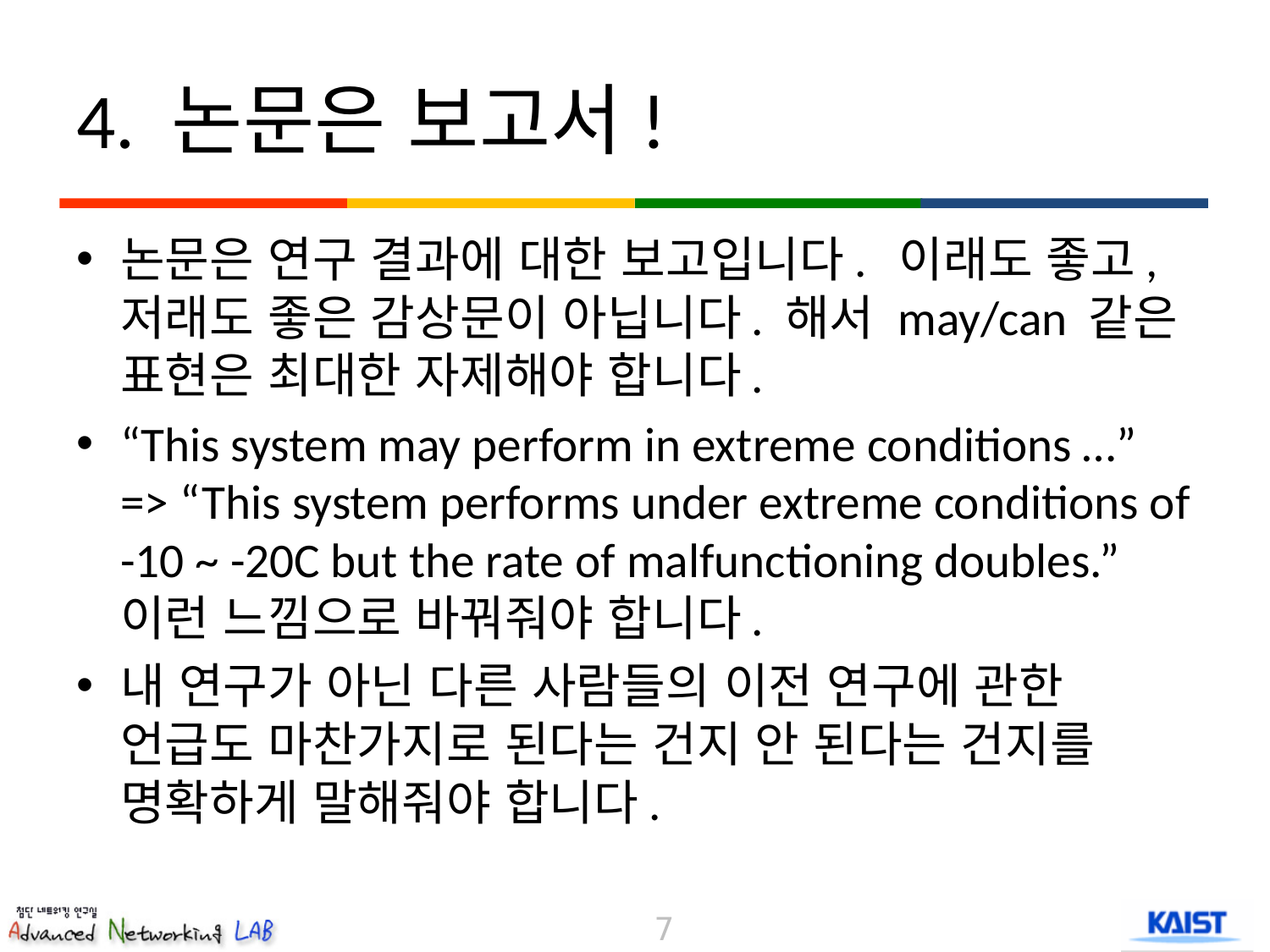

# 4. 논문은 보고서!
논문은 연구 결과에 대한 보고입니다.  이래도 좋고, 저래도 좋은 감상문이 아닙니다. 해서 may/can 같은 표현은 최대한 자제해야 합니다.
“This system may perform in extreme conditions …” => “This system performs under extreme conditions of -10 ~ -20C but the rate of malfunctioning doubles.” 이런 느낌으로 바꿔줘야 합니다.
내 연구가 아닌 다른 사람들의 이전 연구에 관한 언급도 마찬가지로 된다는 건지 안 된다는 건지를 명확하게 말해줘야 합니다.
7